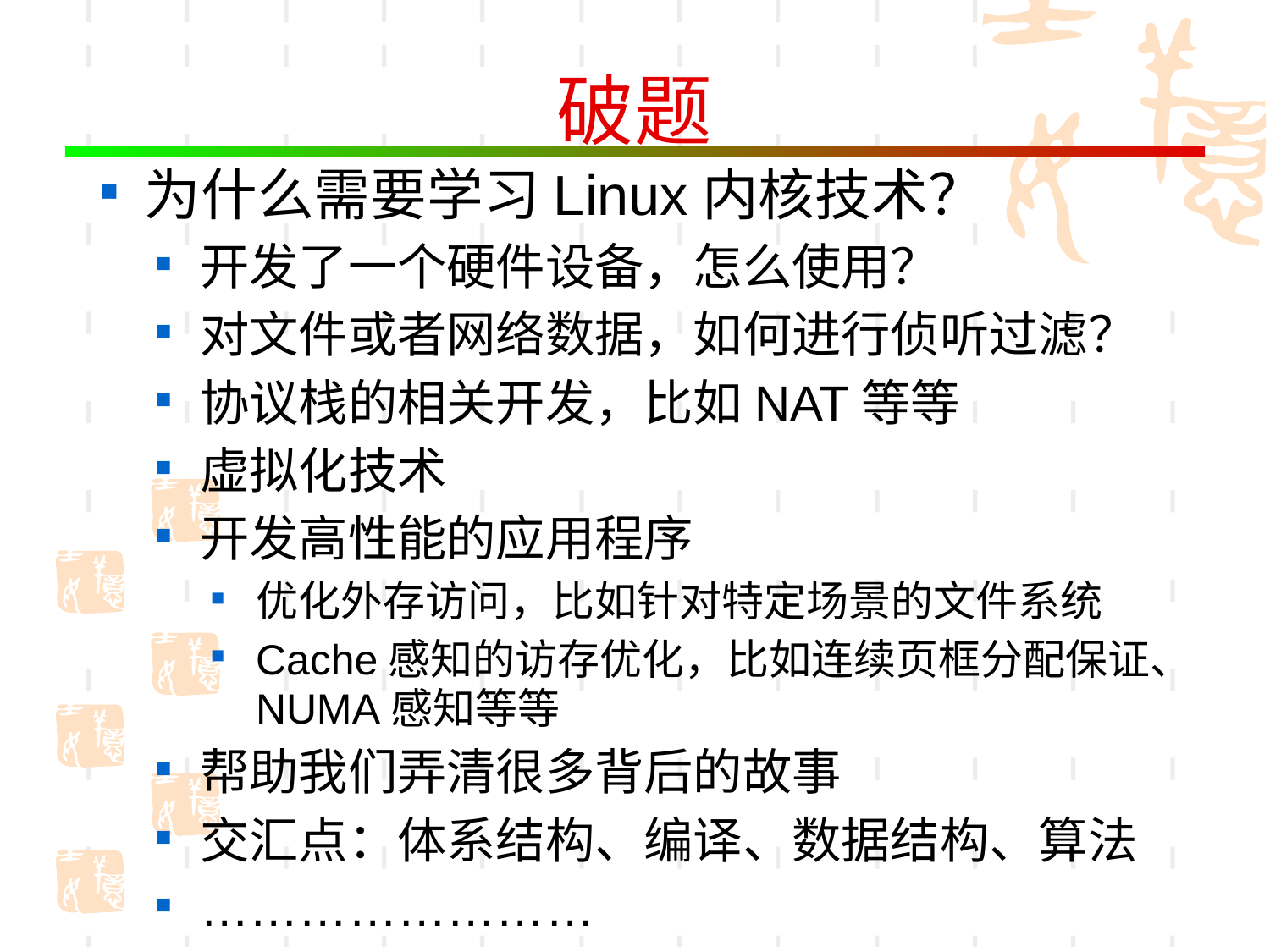

# 破题
为什么需要学习Linux内核技术？
开发了一个硬件设备，怎么使用？
对文件或者网络数据，如何进行侦听过滤？
协议栈的相关开发，比如NAT等等
虚拟化技术
开发高性能的应用程序
优化外存访问，比如针对特定场景的文件系统
Cache感知的访存优化，比如连续页框分配保证、NUMA感知等等
帮助我们弄清很多背后的故事
交汇点：体系结构、编译、数据结构、算法
……………………